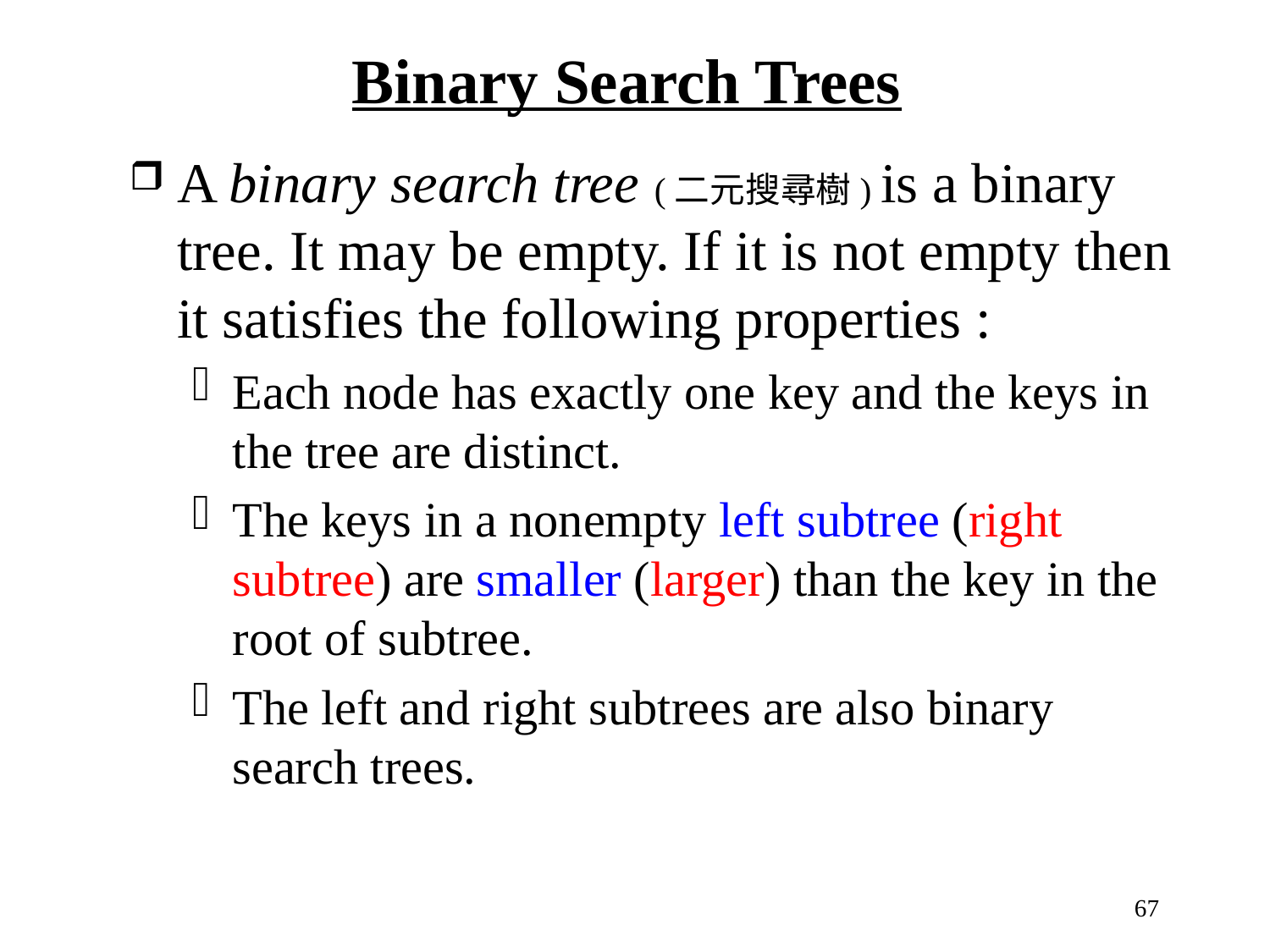

Binary Search Trees
A binary search tree (二元搜尋樹) is a binary tree. It may be empty. If it is not empty then it satisfies the following properties :
Each node has exactly one key and the keys in the tree are distinct.
The keys in a nonempty left subtree (right subtree) are smaller (larger) than the key in the root of subtree.
The left and right subtrees are also binary search trees.
67